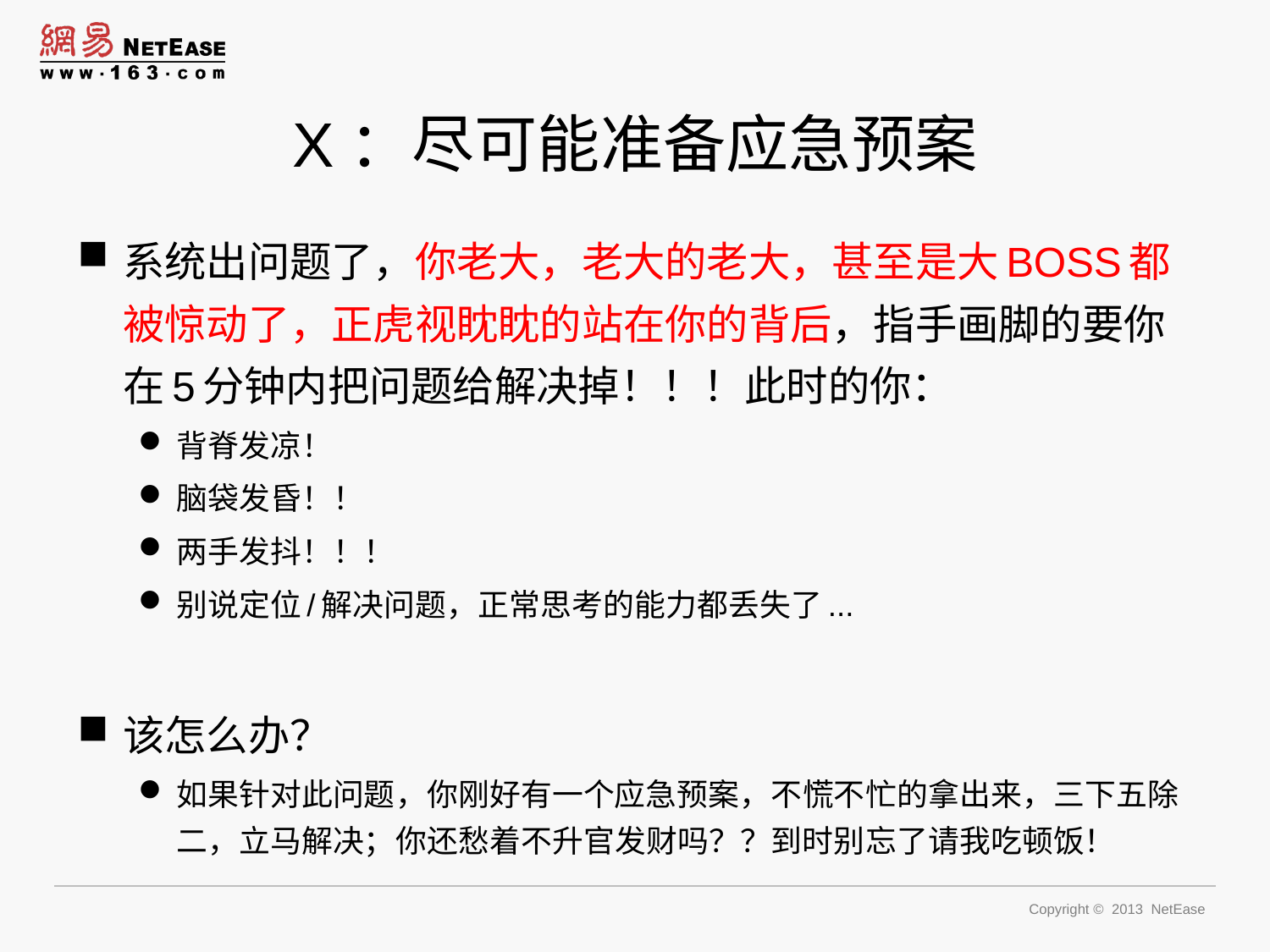

# X：尽可能准备应急预案
系统出问题了，你老大，老大的老大，甚至是大BOSS都被惊动了，正虎视眈眈的站在你的背后，指手画脚的要你在5分钟内把问题给解决掉！！！此时的你：
背脊发凉！
脑袋发昏！！
两手发抖！！！
别说定位/解决问题，正常思考的能力都丢失了...

该怎么办？
如果针对此问题，你刚好有一个应急预案，不慌不忙的拿出来，三下五除二，立马解决；你还愁着不升官发财吗？？到时别忘了请我吃顿饭！